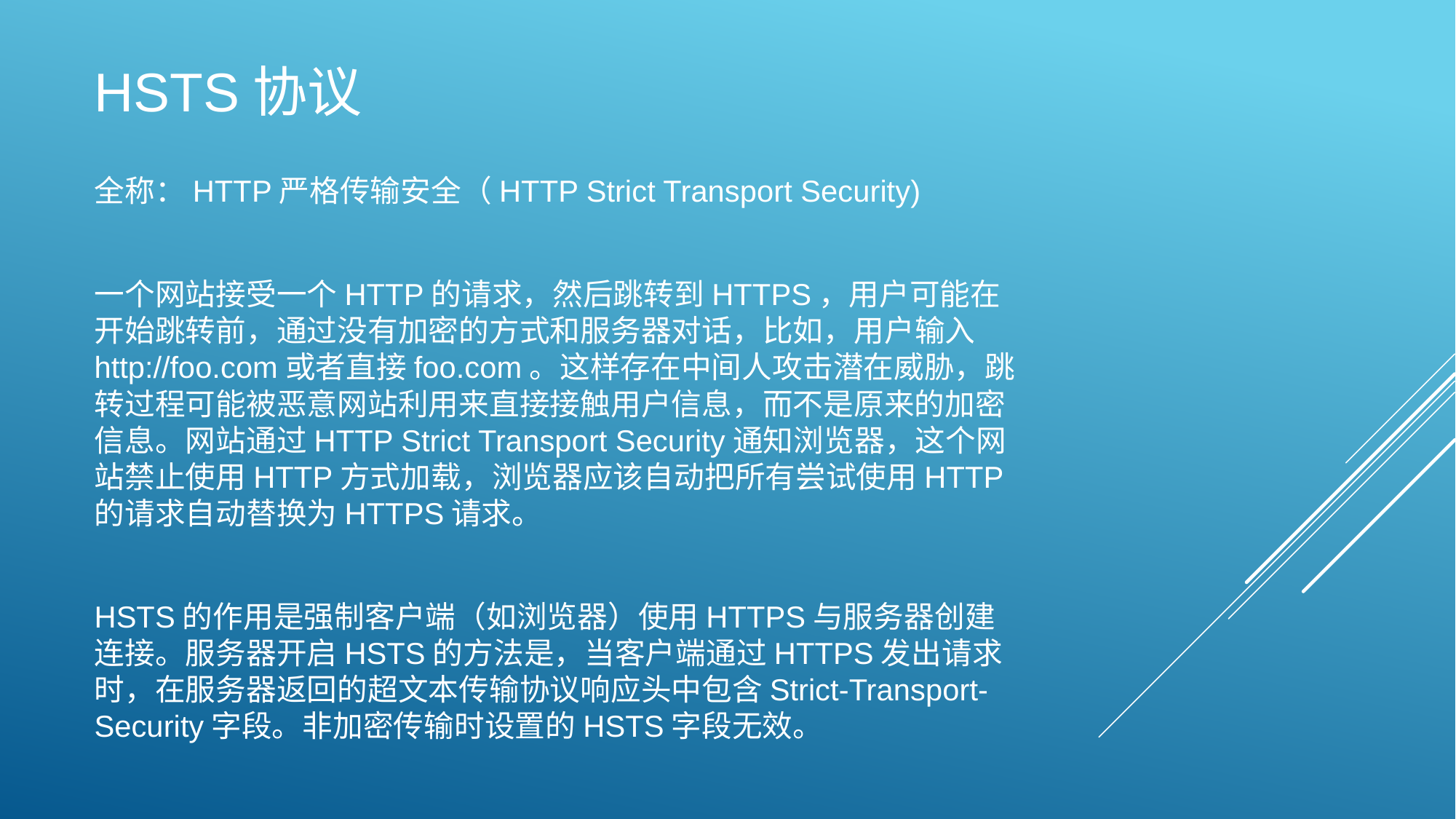

# HSTS协议
全称：HTTP严格传输安全（HTTP Strict Transport Security)

一个网站接受一个HTTP的请求，然后跳转到HTTPS，用户可能在开始跳转前，通过没有加密的方式和服务器对话，比如，用户输入http://foo.com或者直接foo.com。这样存在中间人攻击潜在威胁，跳转过程可能被恶意网站利用来直接接触用户信息，而不是原来的加密信息。网站通过HTTP Strict Transport Security通知浏览器，这个网站禁止使用HTTP方式加载，浏览器应该自动把所有尝试使用HTTP的请求自动替换为HTTPS请求。

HSTS的作用是强制客户端（如浏览器）使用HTTPS与服务器创建连接。服务器开启HSTS的方法是，当客户端通过HTTPS发出请求时，在服务器返回的超文本传输协议响应头中包含Strict-Transport-Security字段。非加密传输时设置的HSTS字段无效。